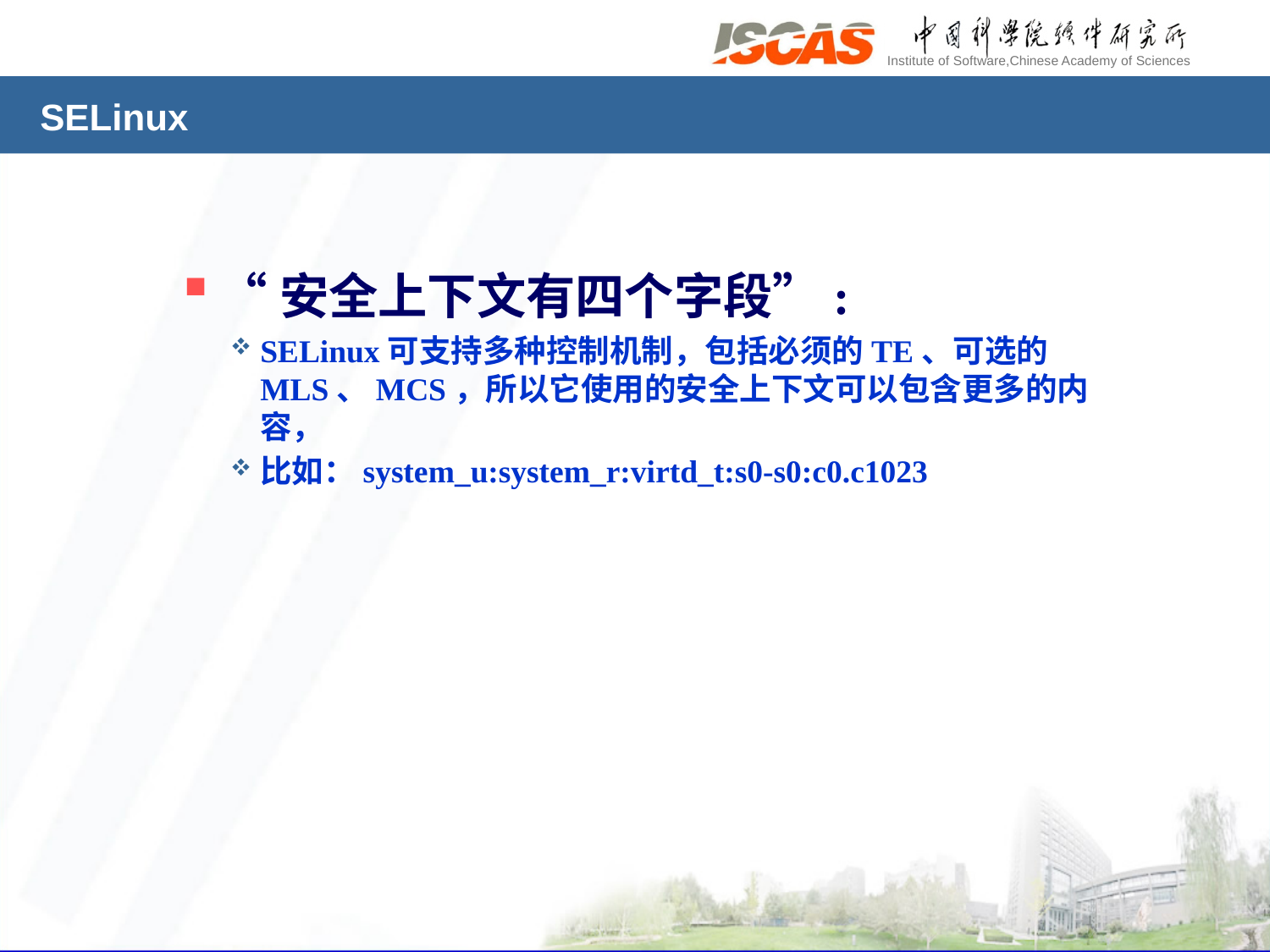

# SELinux
“安全上下文有四个字段”:
SELinux可支持多种控制机制，包括必须的TE、可选的MLS、MCS，所以它使用的安全上下文可以包含更多的内容，
比如：system_u:system_r:virtd_t:s0-s0:c0.c1023